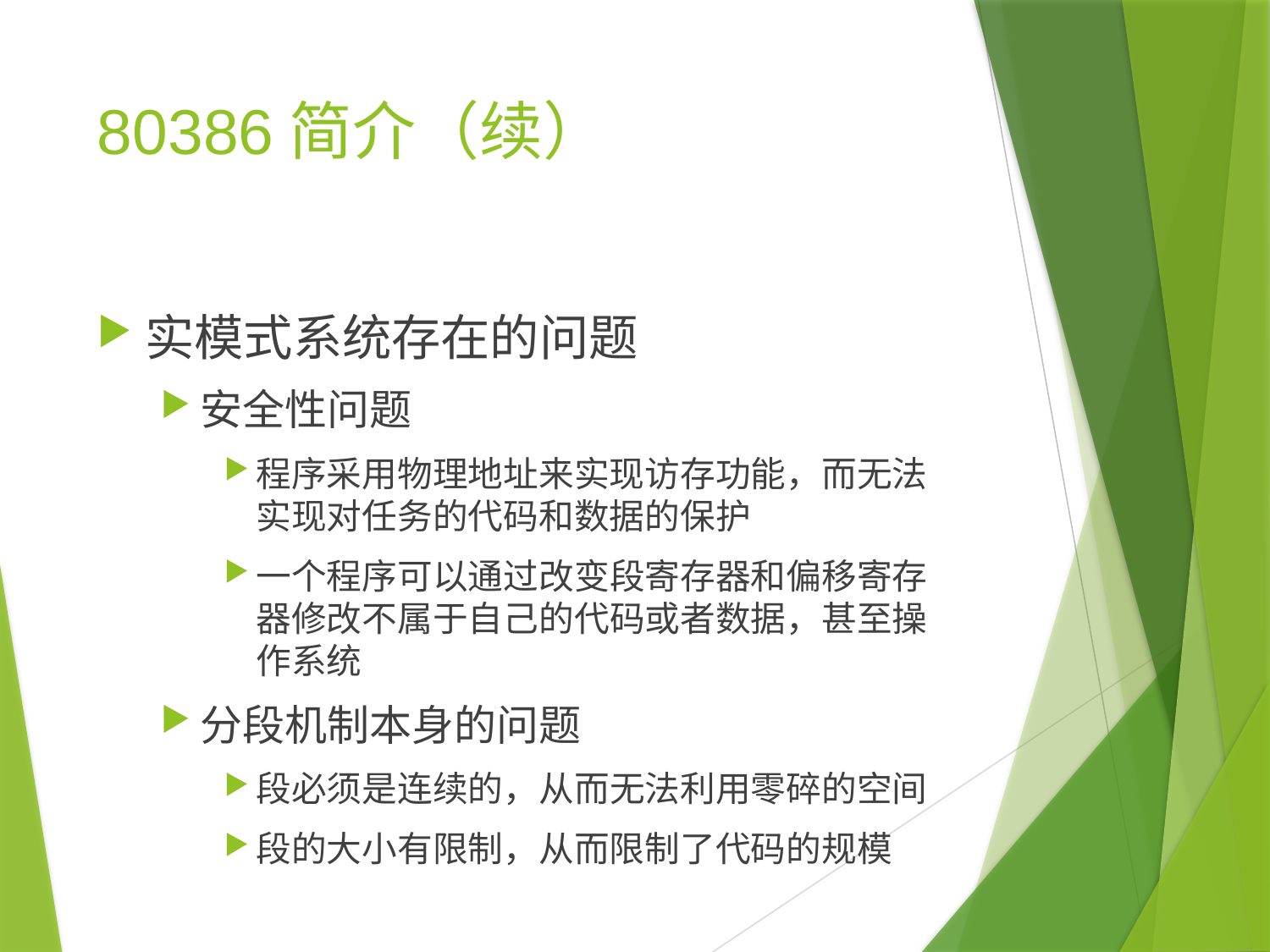

# 80386简介（续）
实模式系统存在的问题
安全性问题
程序采用物理地址来实现访存功能，而无法实现对任务的代码和数据的保护
一个程序可以通过改变段寄存器和偏移寄存器修改不属于自己的代码或者数据，甚至操作系统
分段机制本身的问题
段必须是连续的，从而无法利用零碎的空间
段的大小有限制，从而限制了代码的规模